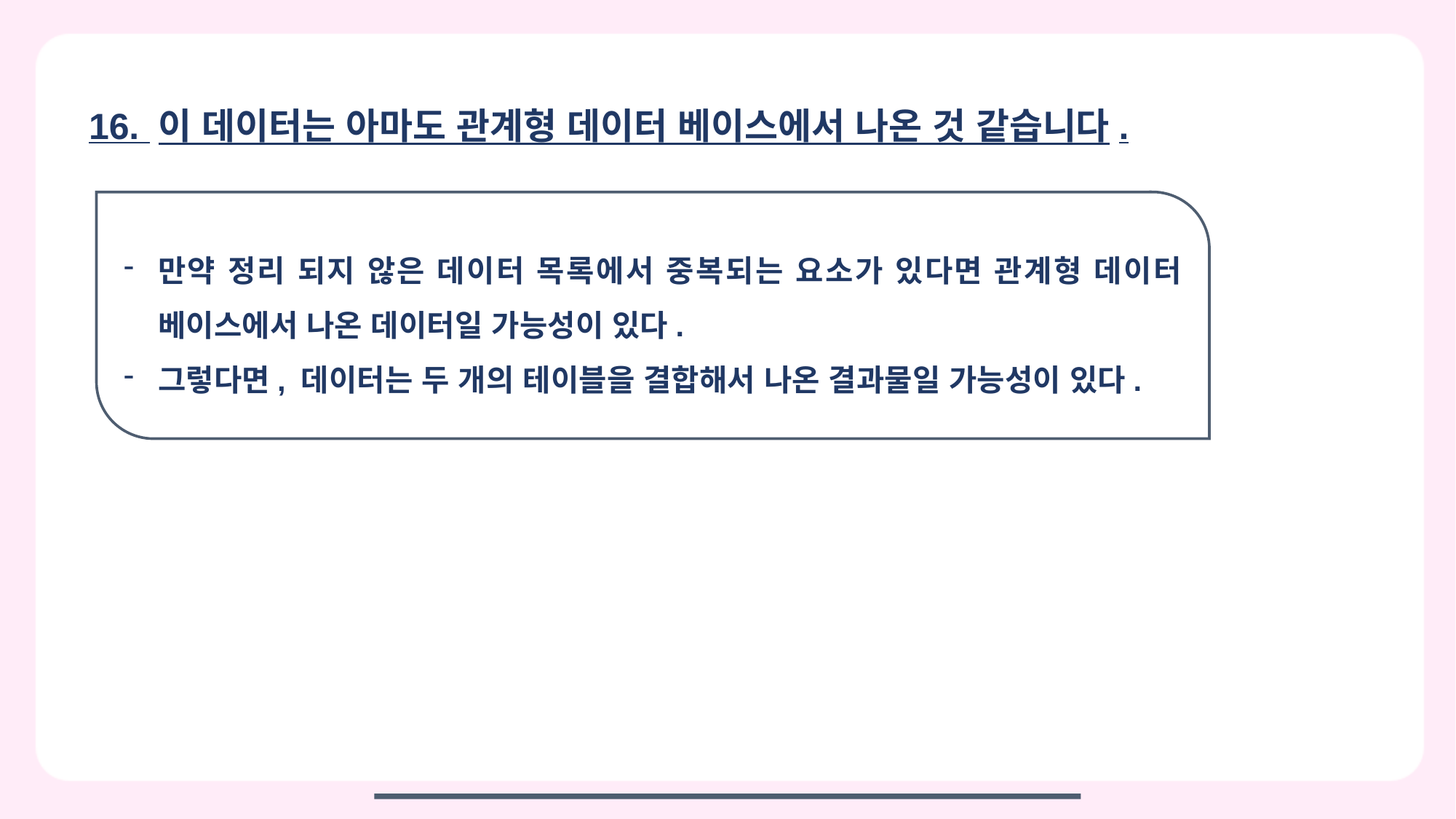

16. 이 데이터는 아마도 관계형 데이터 베이스에서 나온 것 같습니다.
만약 정리 되지 않은 데이터 목록에서 중복되는 요소가 있다면 관계형 데이터 베이스에서 나온 데이터일 가능성이 있다.
그렇다면, 데이터는 두 개의 테이블을 결합해서 나온 결과물일 가능성이 있다.